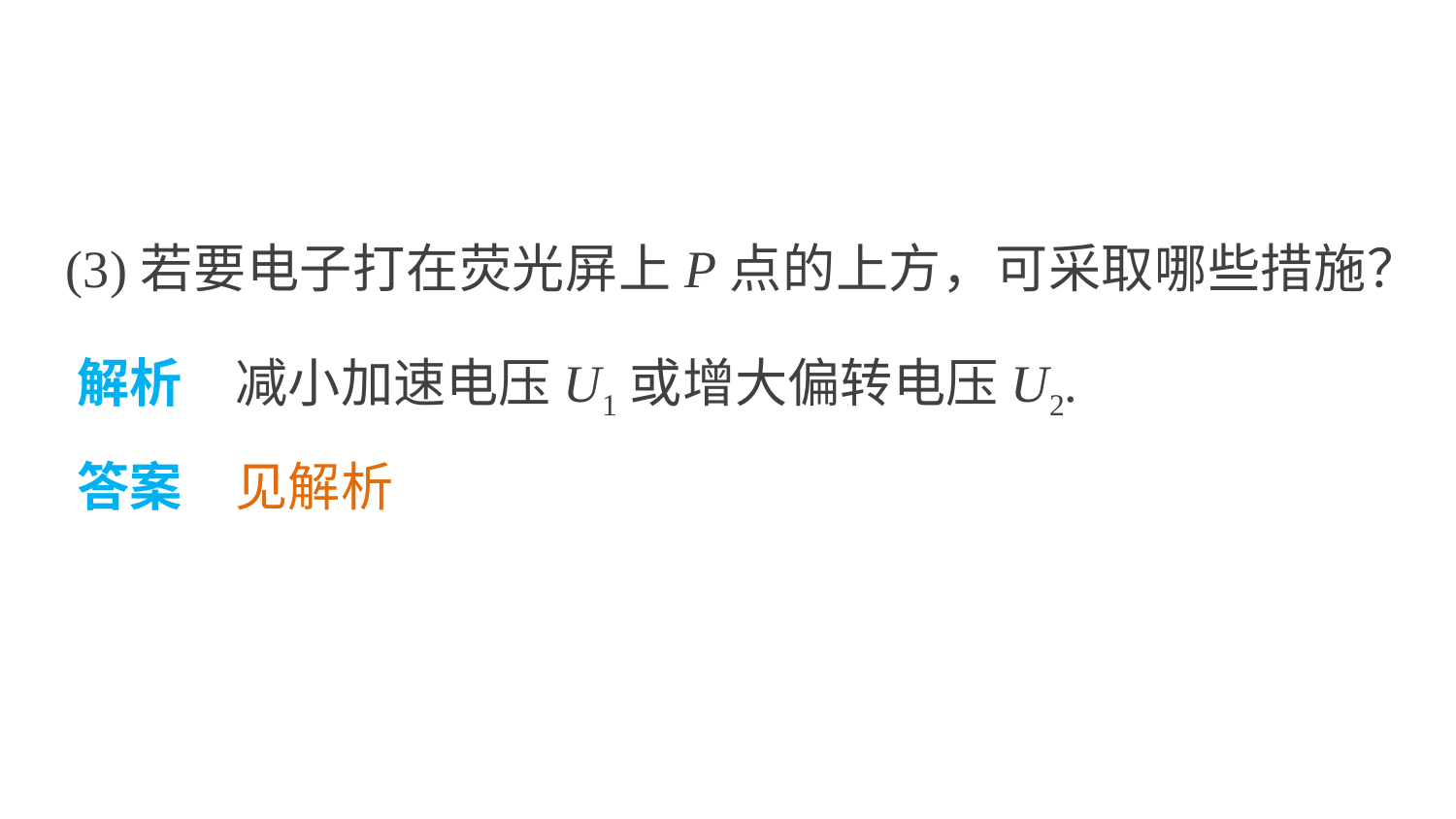

(3)若要电子打在荧光屏上P点的上方，可采取哪些措施？
解析　减小加速电压U1或增大偏转电压U2.
答案　见解析